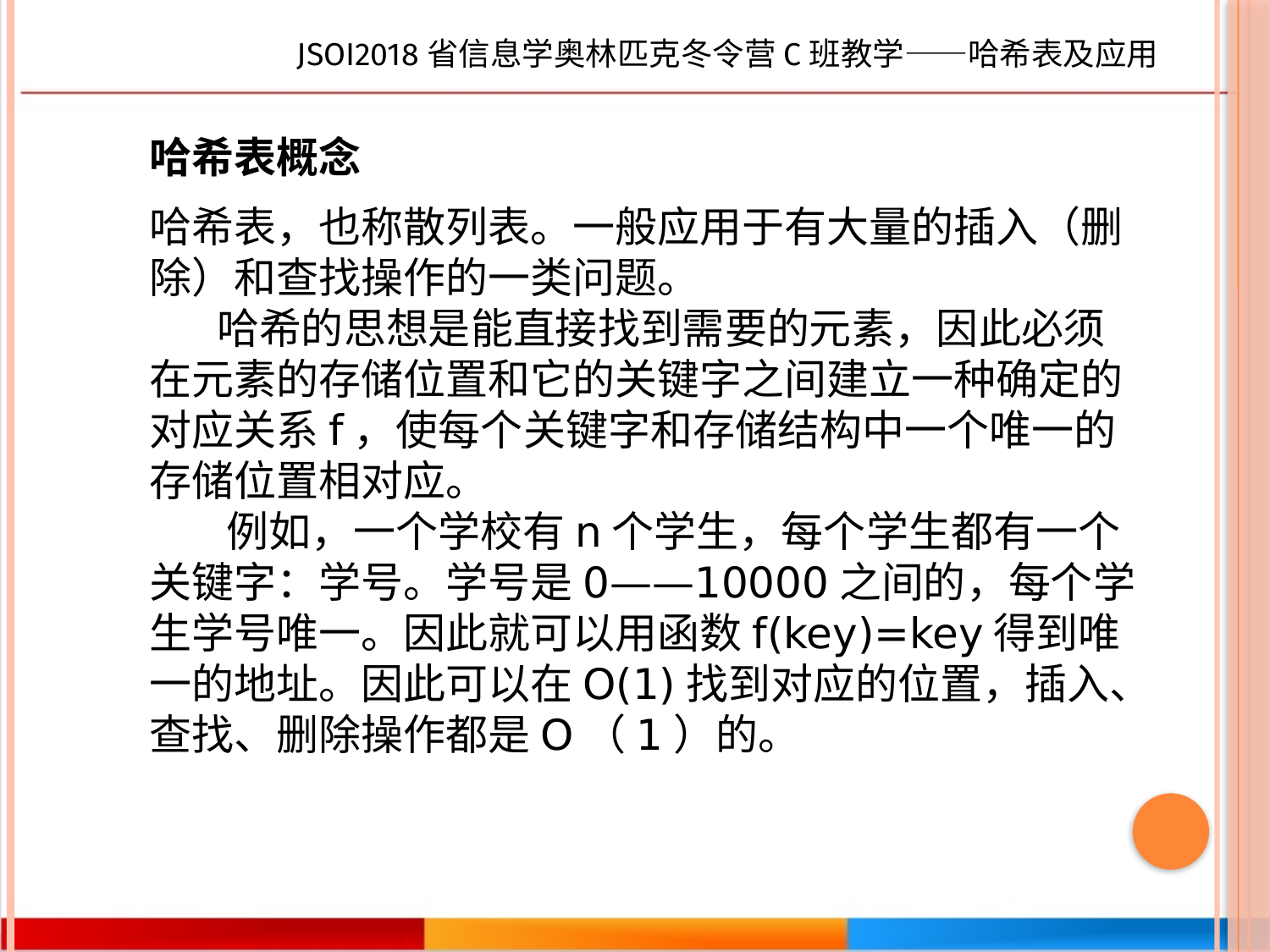

JSOI2018省信息学奥林匹克冬令营C班教学——哈希表及应用
哈希表概念
哈希表，也称散列表。一般应用于有大量的插入（删除）和查找操作的一类问题。
      哈希的思想是能直接找到需要的元素，因此必须在元素的存储位置和它的关键字之间建立一种确定的对应关系f，使每个关键字和存储结构中一个唯一的存储位置相对应。
       例如，一个学校有n个学生，每个学生都有一个关键字：学号。学号是0——10000之间的，每个学生学号唯一。因此就可以用函数f(key)=key得到唯一的地址。因此可以在O(1)找到对应的位置，插入、查找、删除操作都是O（1）的。